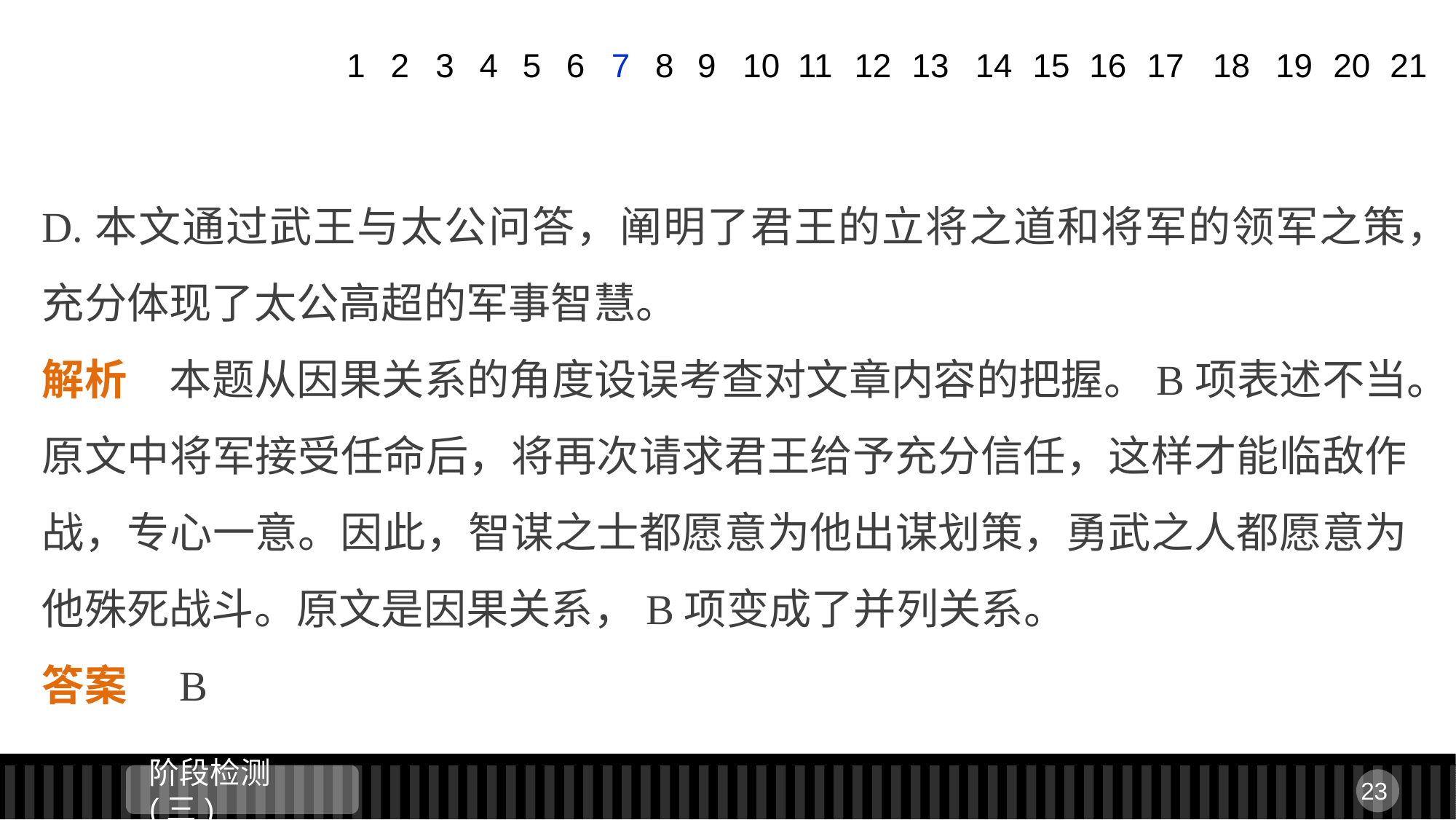

1
2
3
4
5
6
7
8
9
11
12
13
14
15
16
17
18
19
20
21
10
D.本文通过武王与太公问答，阐明了君王的立将之道和将军的领军之策，充分体现了太公高超的军事智慧。
解析　本题从因果关系的角度设误考查对文章内容的把握。B项表述不当。原文中将军接受任命后，将再次请求君王给予充分信任，这样才能临敌作战，专心一意。因此，智谋之士都愿意为他出谋划策，勇武之人都愿意为他殊死战斗。原文是因果关系，B项变成了并列关系。
答案　B